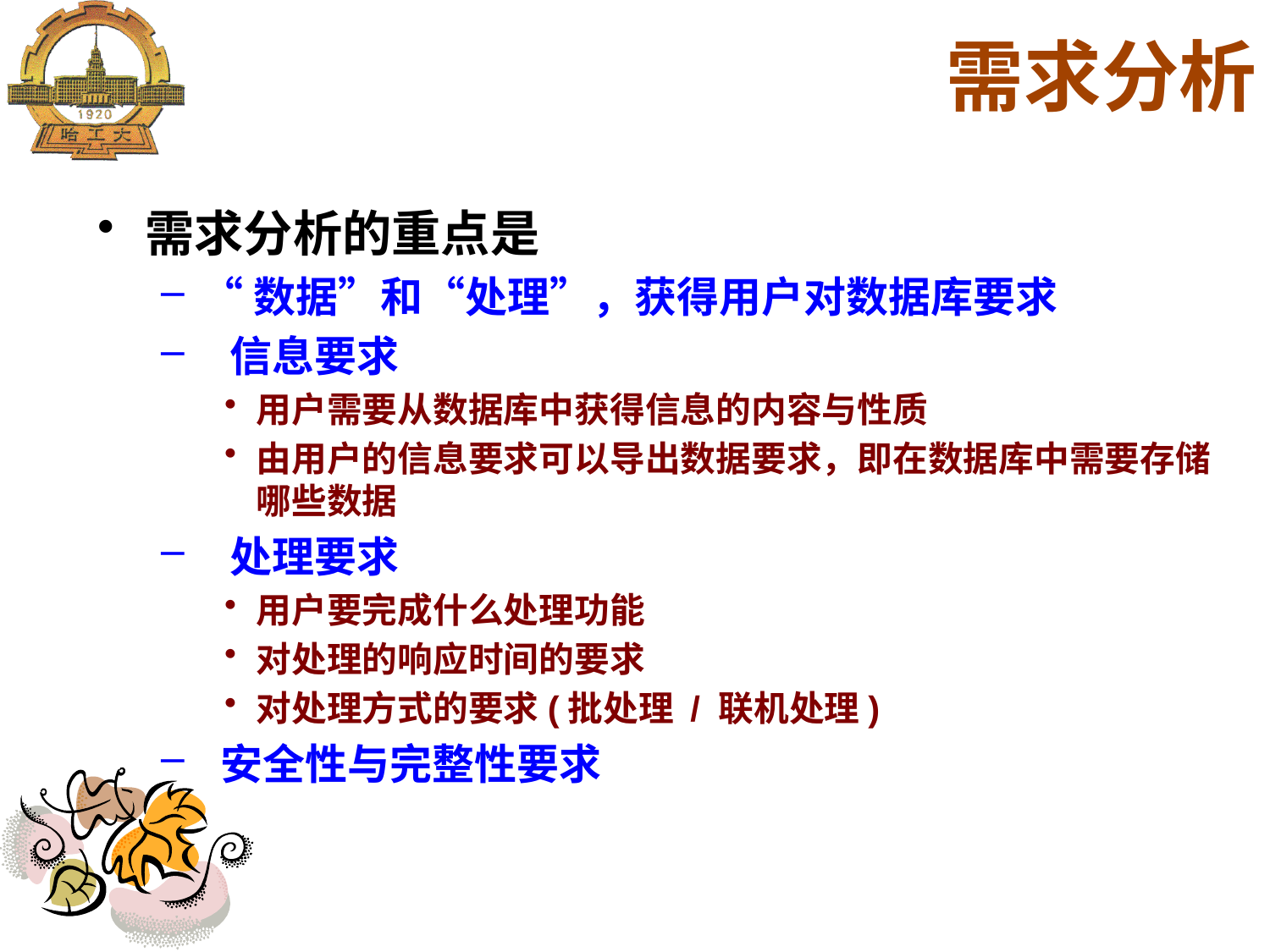

需求分析
需求分析的重点是
“数据”和“处理”，获得用户对数据库要求
  信息要求
用户需要从数据库中获得信息的内容与性质
由用户的信息要求可以导出数据要求，即在数据库中需要存储哪些数据
  处理要求
用户要完成什么处理功能
对处理的响应时间的要求
对处理方式的要求(批处理 / 联机处理)
 安全性与完整性要求